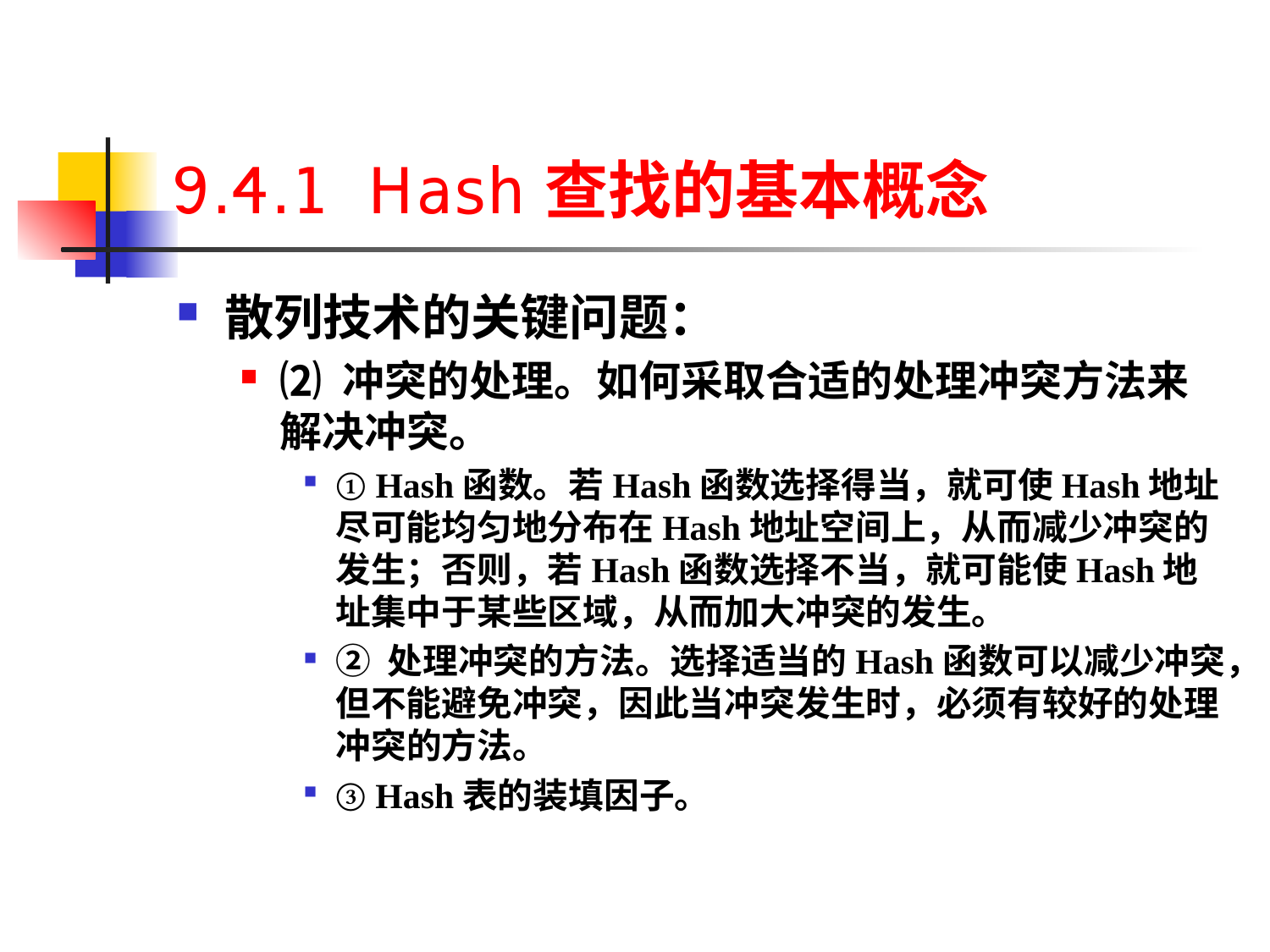

# 9.4.1  Hash查找的基本概念
散列技术的关键问题：
⑵ 冲突的处理。如何采取合适的处理冲突方法来解决冲突。
① Hash函数。若Hash函数选择得当，就可使Hash地址尽可能均匀地分布在Hash地址空间上，从而减少冲突的发生；否则，若Hash函数选择不当，就可能使Hash地址集中于某些区域，从而加大冲突的发生。
② 处理冲突的方法。选择适当的Hash函数可以减少冲突，但不能避免冲突，因此当冲突发生时，必须有较好的处理冲突的方法。
③ Hash表的装填因子。